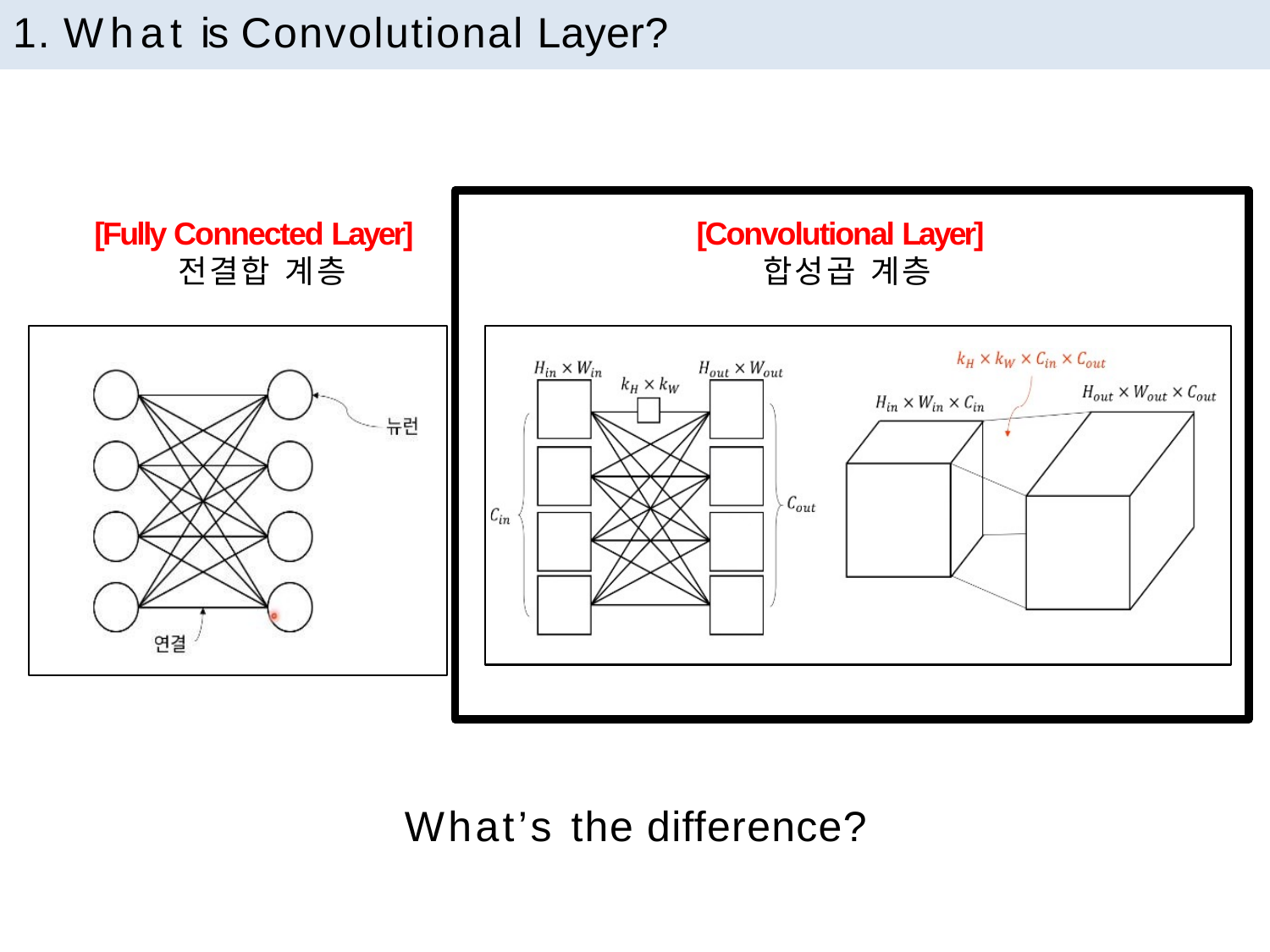

# 1. What is Convolutional Layer?

[Fully Connected Layer]  전결합 계층
[Convolutional Layer]  합성곱 계층

What’s the difference?